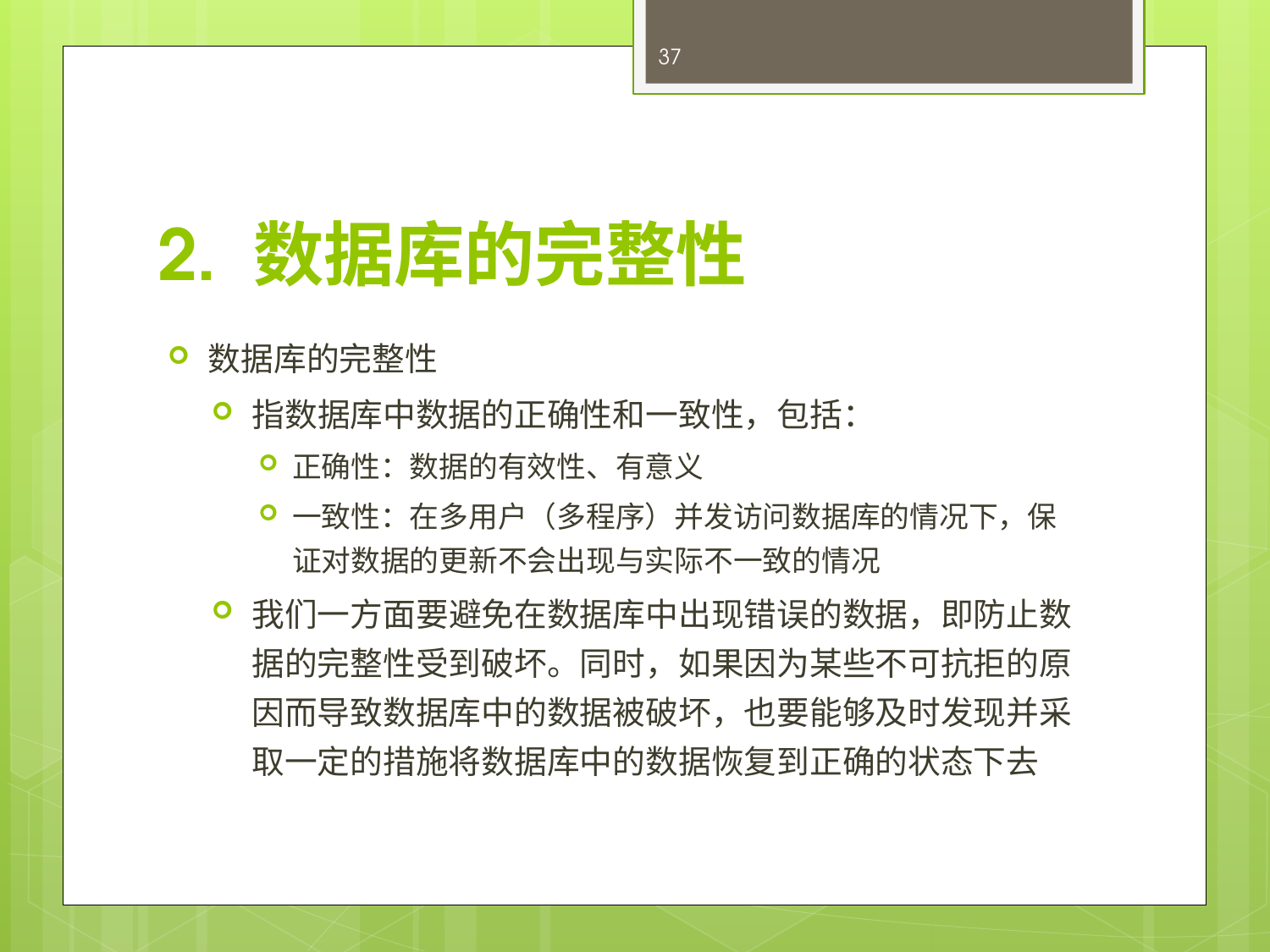

37
# 2. 数据库的完整性
数据库的完整性
指数据库中数据的正确性和一致性，包括：
正确性：数据的有效性、有意义
一致性：在多用户（多程序）并发访问数据库的情况下，保证对数据的更新不会出现与实际不一致的情况
我们一方面要避免在数据库中出现错误的数据，即防止数据的完整性受到破坏。同时，如果因为某些不可抗拒的原因而导致数据库中的数据被破坏，也要能够及时发现并采取一定的措施将数据库中的数据恢复到正确的状态下去